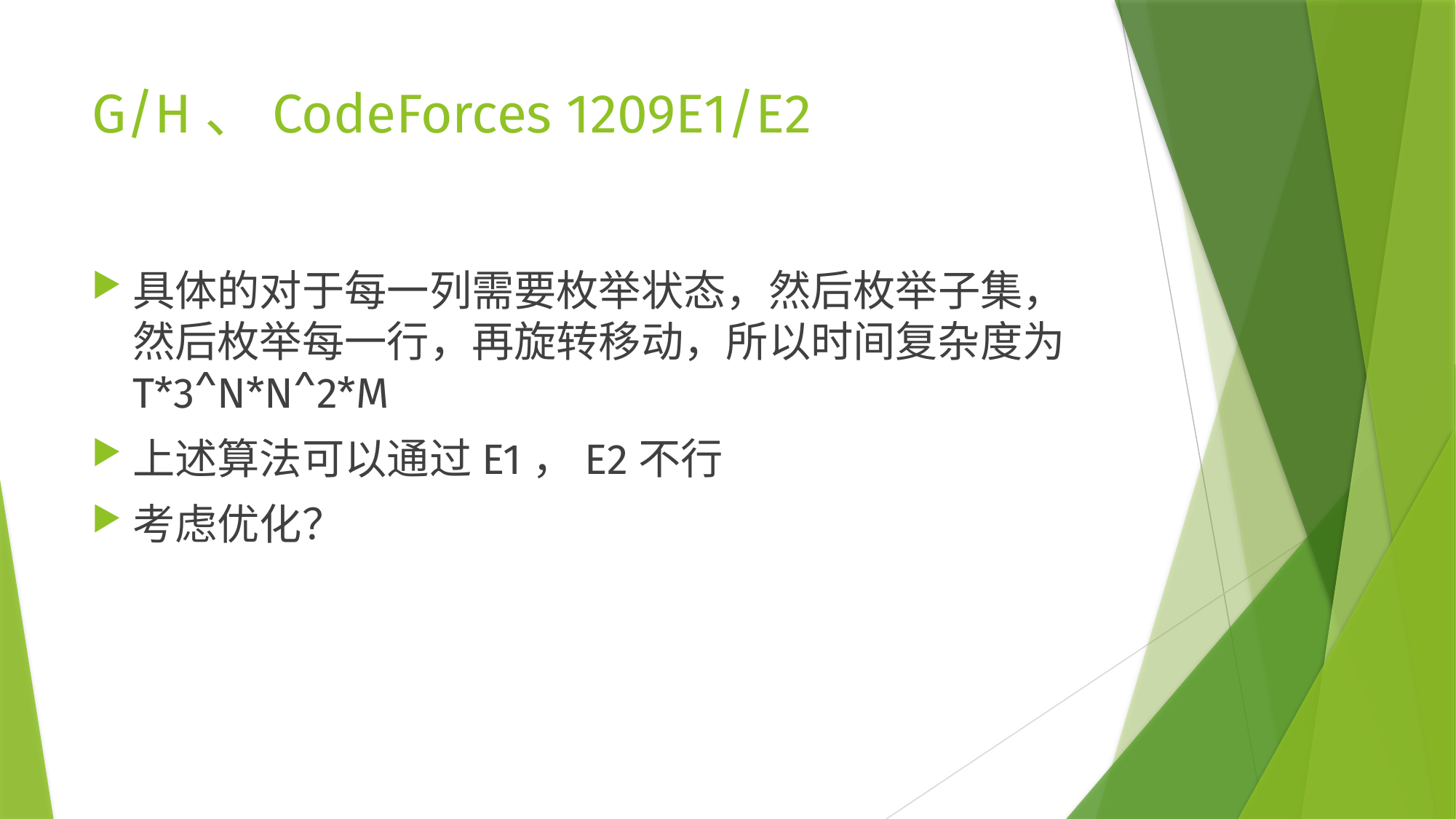

# G/H、CodeForces 1209E1/E2
具体的对于每一列需要枚举状态，然后枚举子集，然后枚举每一行，再旋转移动，所以时间复杂度为T*3^N*N^2*M
上述算法可以通过E1，E2不行
考虑优化？